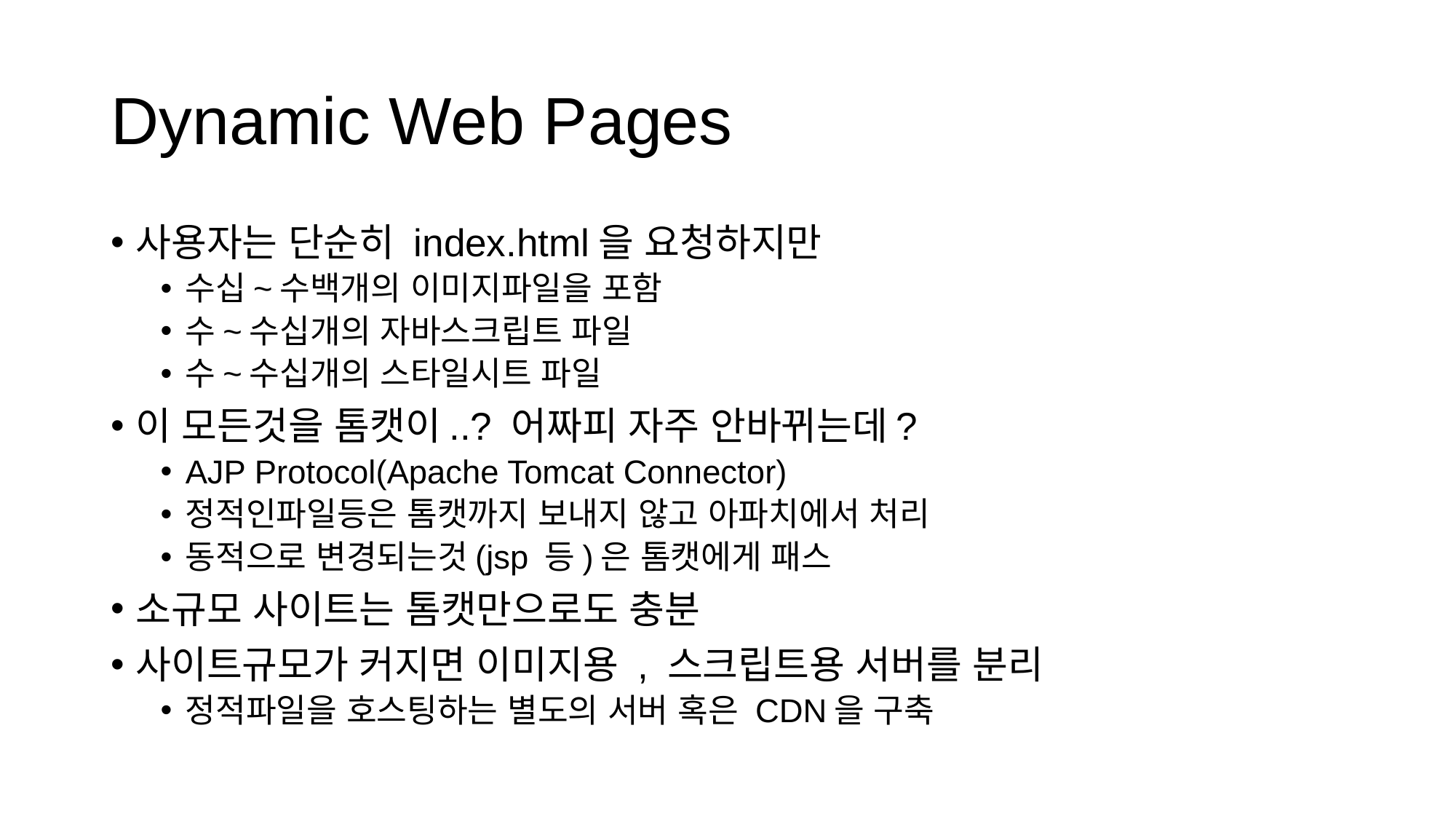

# Dynamic Web Pages
사용자는 단순히 index.html을 요청하지만
수십~수백개의 이미지파일을 포함
수~수십개의 자바스크립트 파일
수~수십개의 스타일시트 파일
이 모든것을 톰캣이..? 어짜피 자주 안바뀌는데?
AJP Protocol(Apache Tomcat Connector)
정적인파일등은 톰캣까지 보내지 않고 아파치에서 처리
동적으로 변경되는것(jsp 등)은 톰캣에게 패스
소규모 사이트는 톰캣만으로도 충분
사이트규모가 커지면 이미지용 , 스크립트용 서버를 분리
정적파일을 호스팅하는 별도의 서버 혹은 CDN을 구축